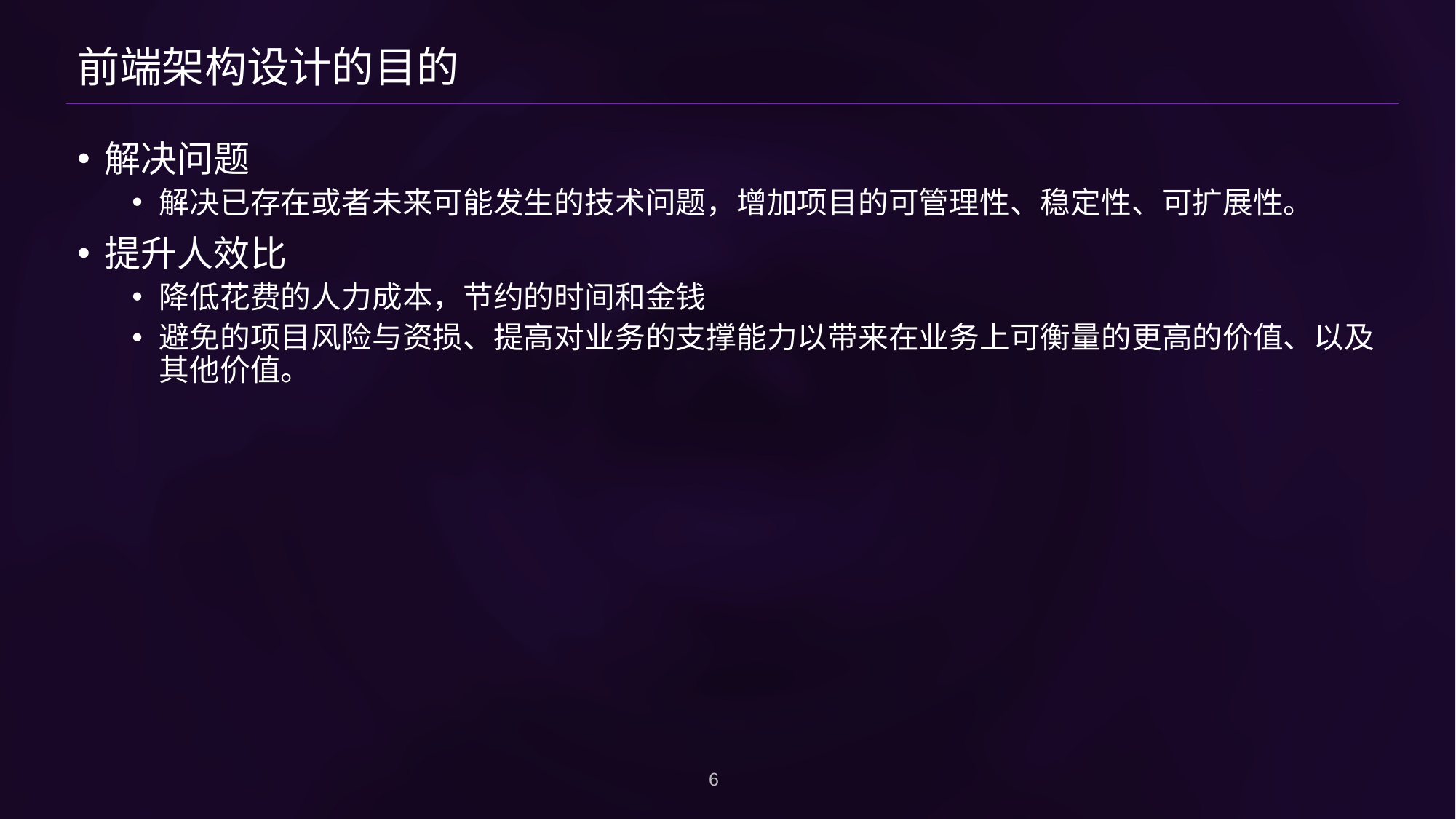

# 前端架构设计的目的
解决问题
解决已存在或者未来可能发生的技术问题，增加项目的可管理性、稳定性、可扩展性。
提升人效比
降低花费的人力成本，节约的时间和金钱
避免的项目风险与资损、提高对业务的支撑能力以带来在业务上可衡量的更高的价值、以及其他价值。

6